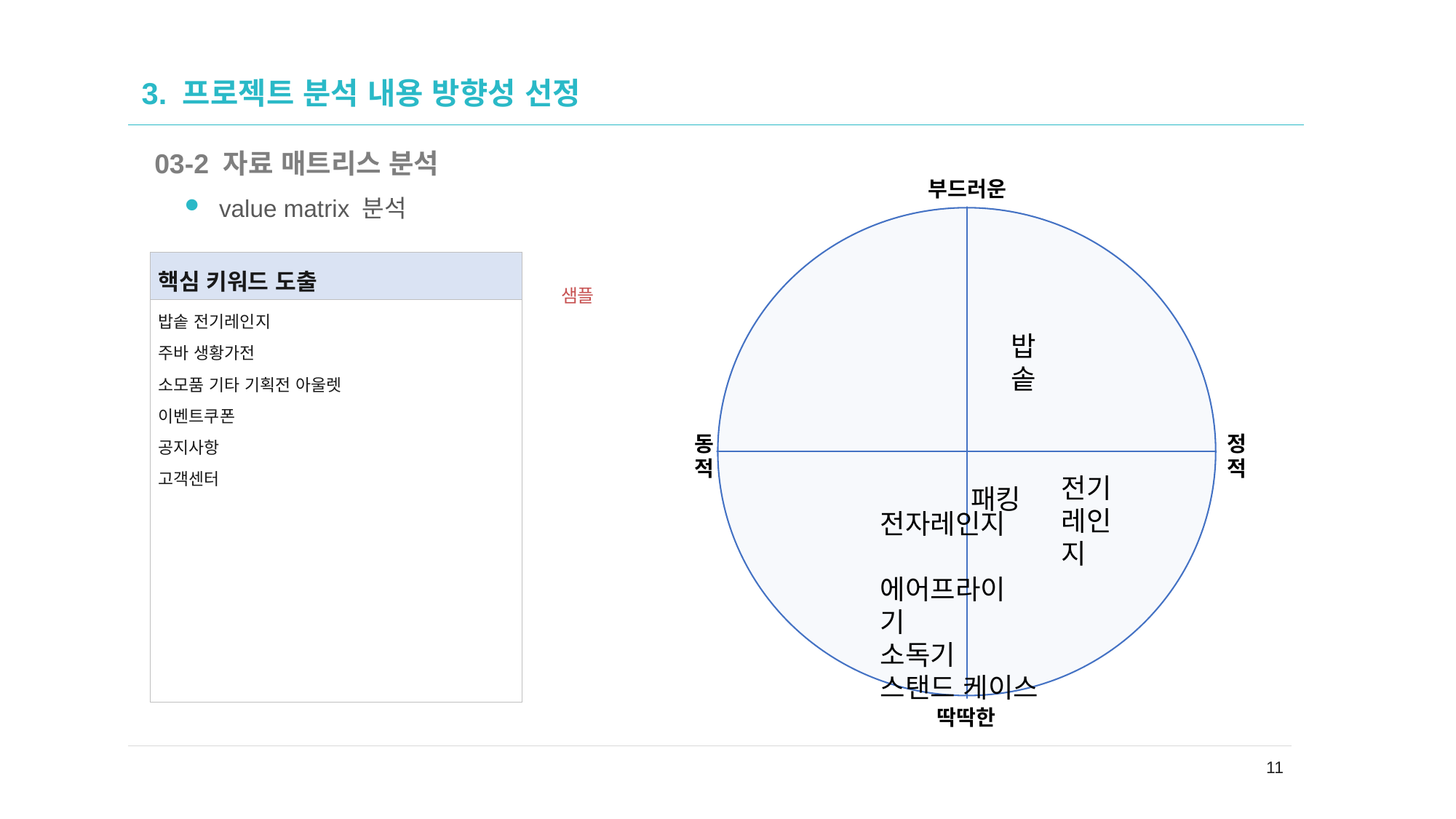

02
# 3. 프로젝트 분석 내용 방향성 선정
03-2 자료 매트리스 분석
value matrix 분석
| 핵심 키워드 도출 |
| --- |
| 밥솥 전기레인지 주바 생황가전 소모품 기타 기획전 아울렛 이벤트쿠폰 공지사항 고객센터 |
샘플
밥솥
전기 레인지
패킹
전자레인지

에어프라이
기
소독기  스탠드 케이스
11